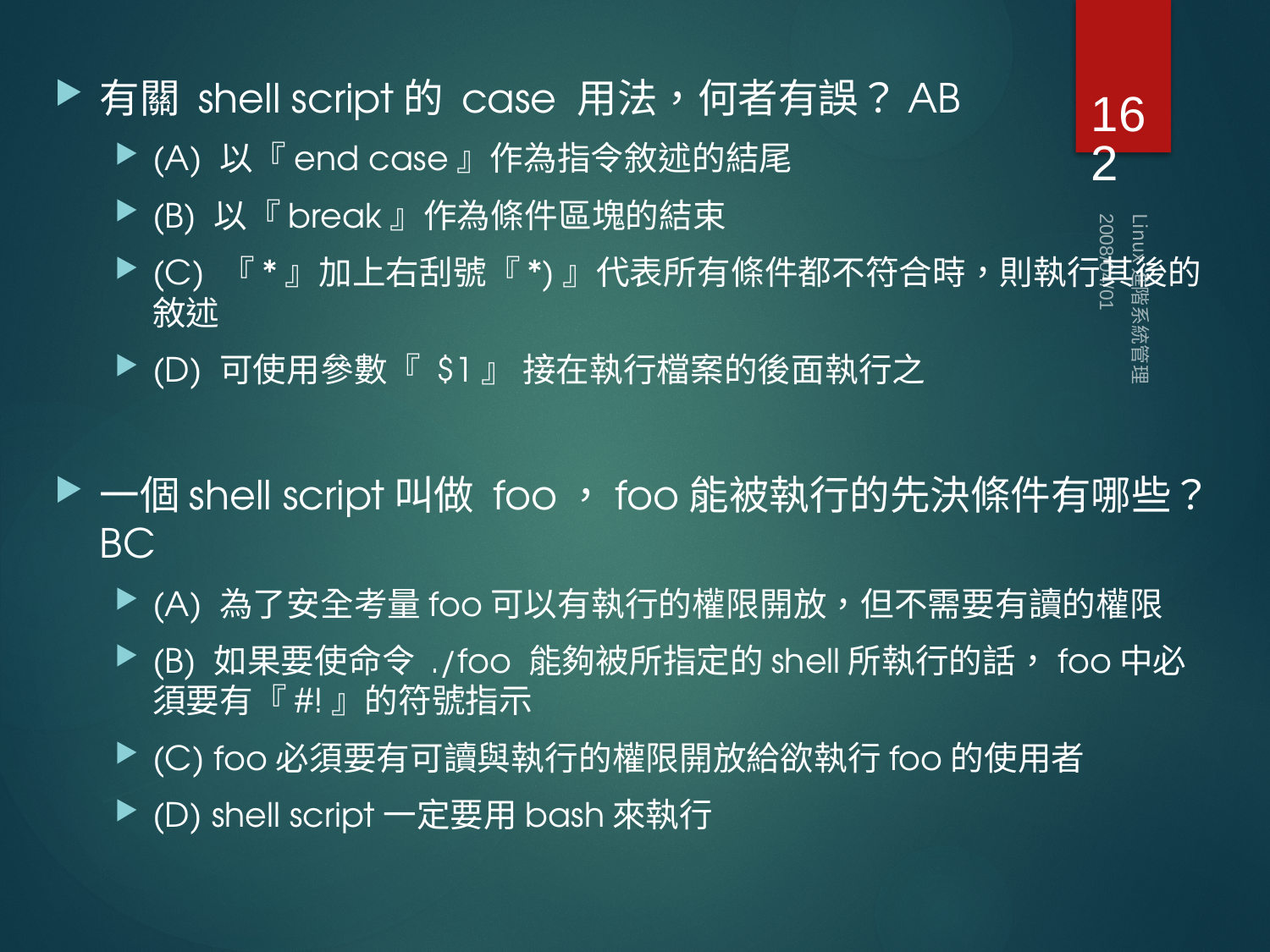

162
有關 shell script的 case 用法，何者有誤？AB
(A) 以『end case』作為指令敘述的結尾
(B) 以『break』作為條件區塊的結束
(C) 『*』加上右刮號『*)』代表所有條件都不符合時，則執行其後的敘述
(D) 可使用參數『 $1』 接在執行檔案的後面執行之

一個shell script叫做 foo，foo能被執行的先決條件有哪些？BC
(A) 為了安全考量foo可以有執行的權限開放，但不需要有讀的權限
(B) 如果要使命令 ./foo 能夠被所指定的shell所執行的話，foo中必須要有『#!』的符號指示
(C) foo必須要有可讀與執行的權限開放給欲執行foo的使用者
(D) shell script一定要用bash來執行
2008/04/01
Linux 進階系統管理